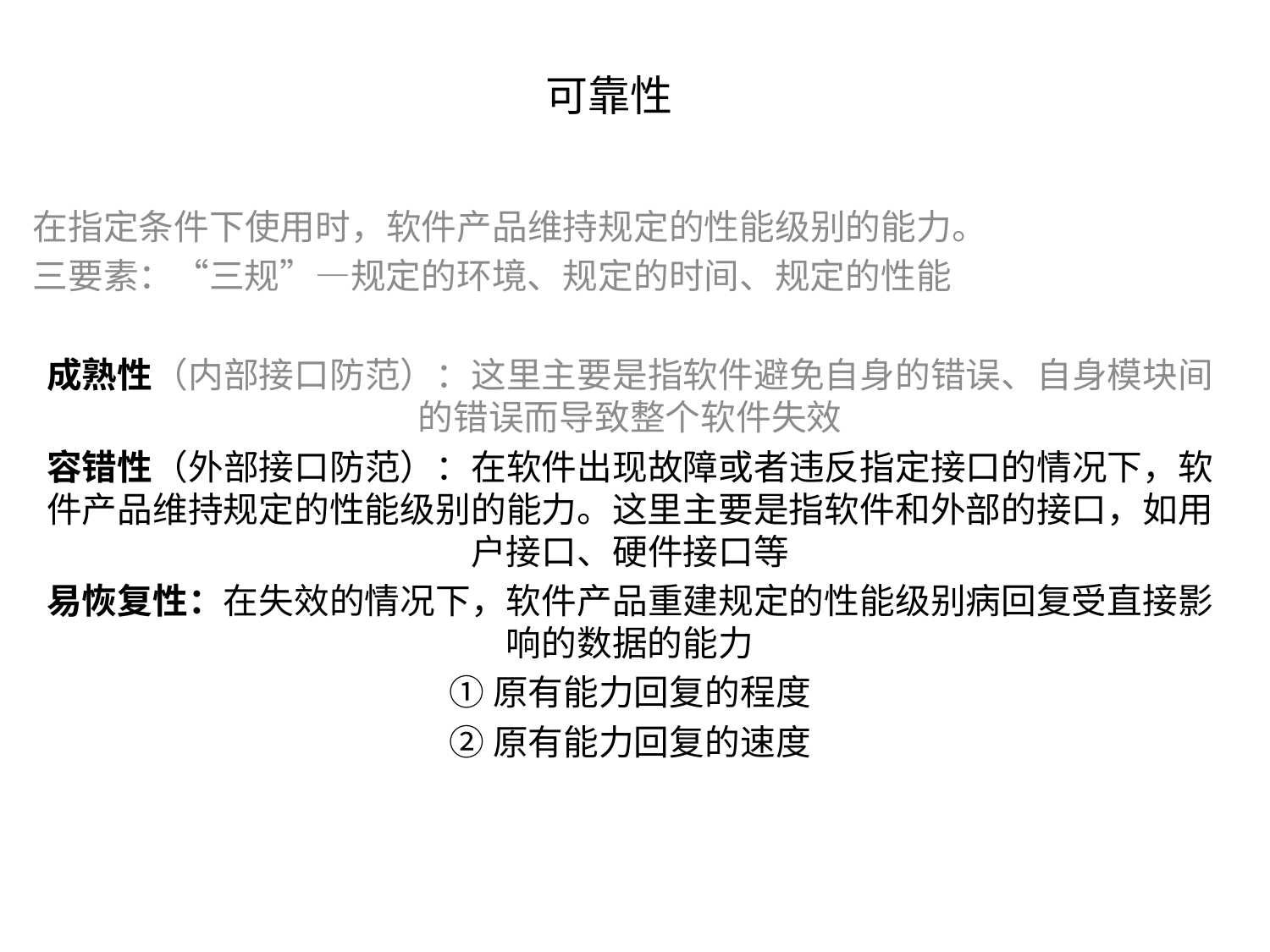

# 可靠性
在指定条件下使用时，软件产品维持规定的性能级别的能力。
三要素：“三规”—规定的环境、规定的时间、规定的性能

成熟性（内部接口防范）：这里主要是指软件避免自身的错误、自身模块间的错误而导致整个软件失效
容错性（外部接口防范）：在软件出现故障或者违反指定接口的情况下，软件产品维持规定的性能级别的能力。这里主要是指软件和外部的接口，如用户接口、硬件接口等
易恢复性：在失效的情况下，软件产品重建规定的性能级别病回复受直接影响的数据的能力
①原有能力回复的程度
②原有能力回复的速度